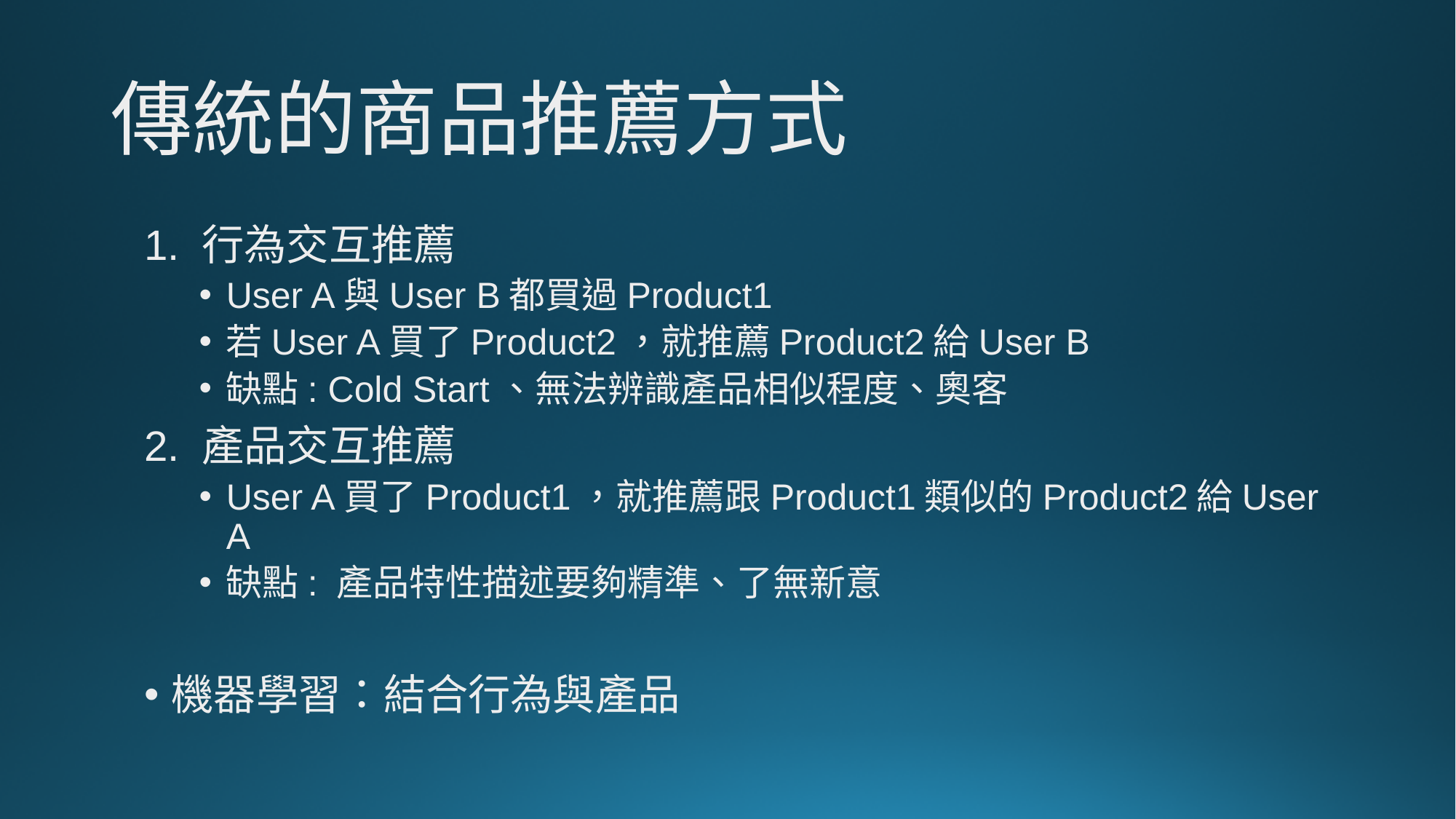

傳統的商品推薦方式
1. 行為交互推薦
User A與User B都買過Product1
若User A買了Product2，就推薦Product2給User B
缺點: Cold Start、無法辨識產品相似程度、奧客
2. 產品交互推薦
User A買了Product1，就推薦跟Product1類似的Product2給User A
缺點: 產品特性描述要夠精準、了無新意

機器學習：結合行為與產品